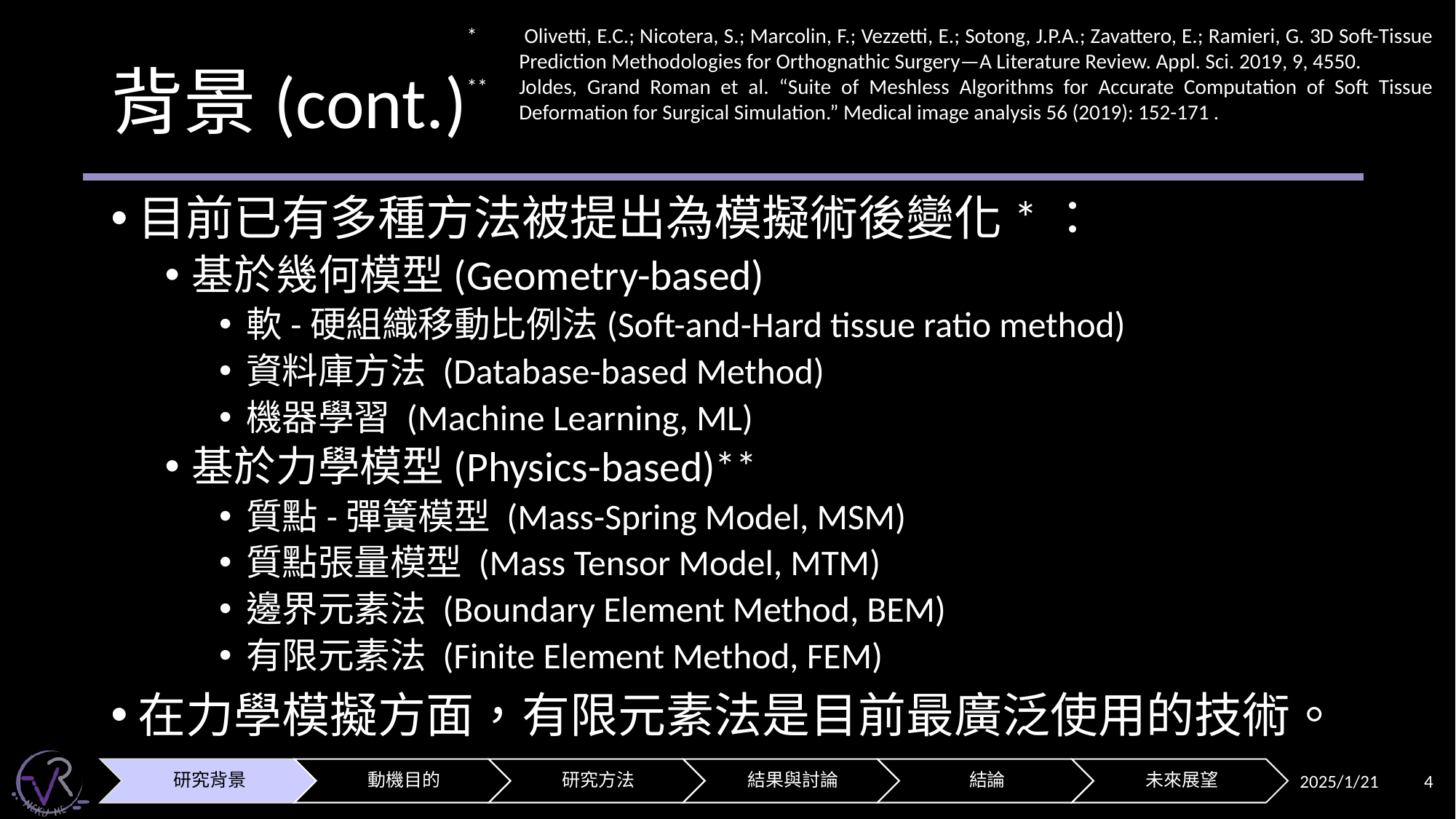

*	 Olivetti, E.C.; Nicotera, S.; Marcolin, F.; Vezzetti, E.; Sotong, J.P.A.; Zavattero, E.; Ramieri, G. 3D Soft-Tissue Prediction Methodologies for Orthognathic Surgery—A Literature Review. Appl. Sci. 2019, 9, 4550.
**	Joldes, Grand Roman et al. “Suite of Meshless Algorithms for Accurate Computation of Soft Tissue Deformation for Surgical Simulation.” Medical image analysis 56 (2019): 152-171 .

# 背景(cont.)
目前已有多種方法被提出為模擬術後變化*：
基於幾何模型(Geometry-based)
軟-硬組織移動比例法(Soft-and-Hard tissue ratio method)
資料庫方法 (Database-based Method)
機器學習 (Machine Learning, ML)
基於力學模型(Physics-based)**
質點-彈簧模型 (Mass-Spring Model, MSM)
質點張量模型 (Mass Tensor Model, MTM)
邊界元素法 (Boundary Element Method, BEM)
有限元素法 (Finite Element Method, FEM)
在力學模擬方面，有限元素法是目前最廣泛使用的技術。

2025/1/21
4